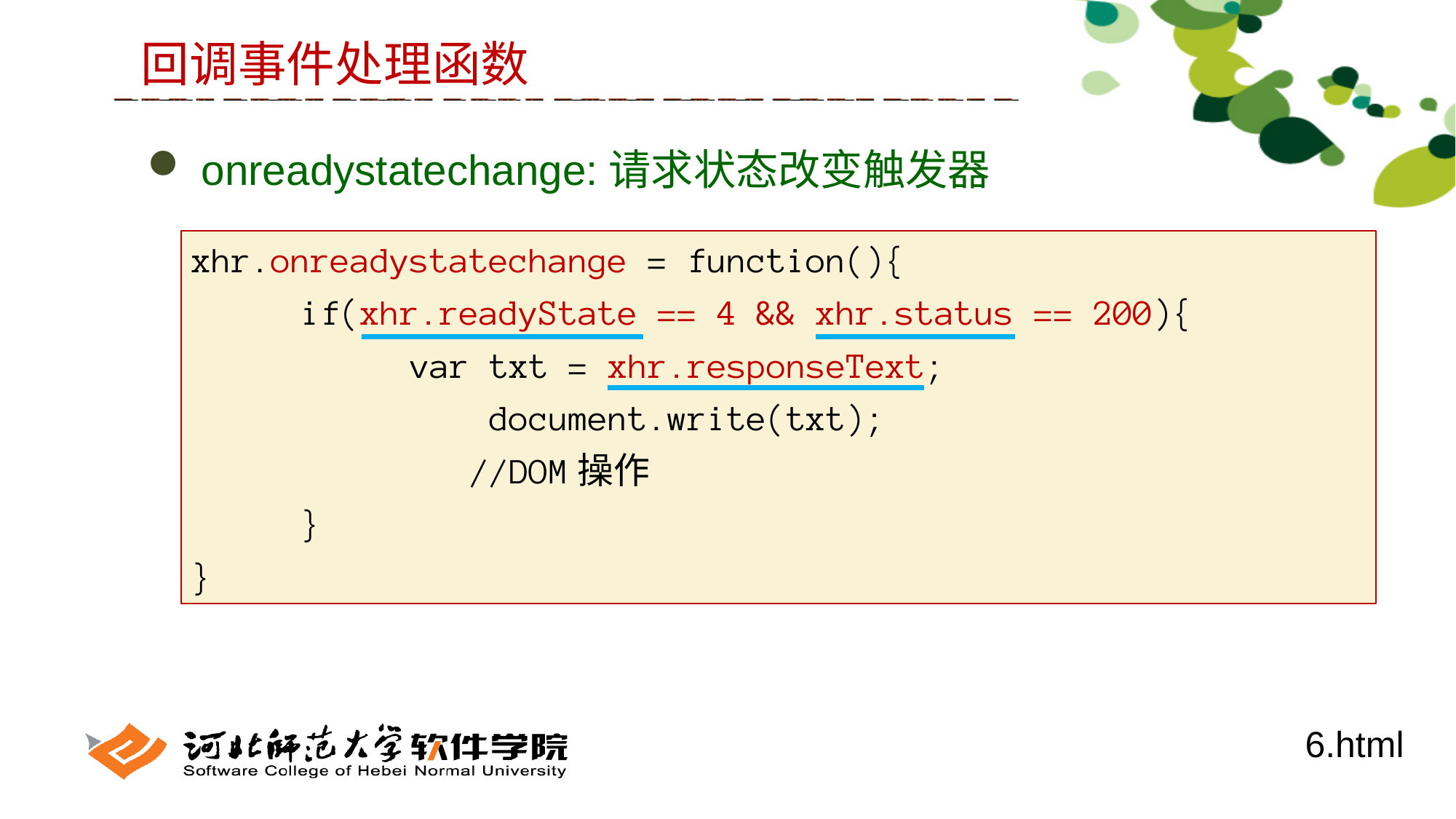

回调事件处理函数

 onreadystatechange:请求状态改变触发器
xhr.onreadystatechange = function(){
	if(xhr.readyState == 4 && xhr.status == 200){
		var txt = xhr.responseText;
               document.write(txt);
		   //DOM操作
	}
}

6.html